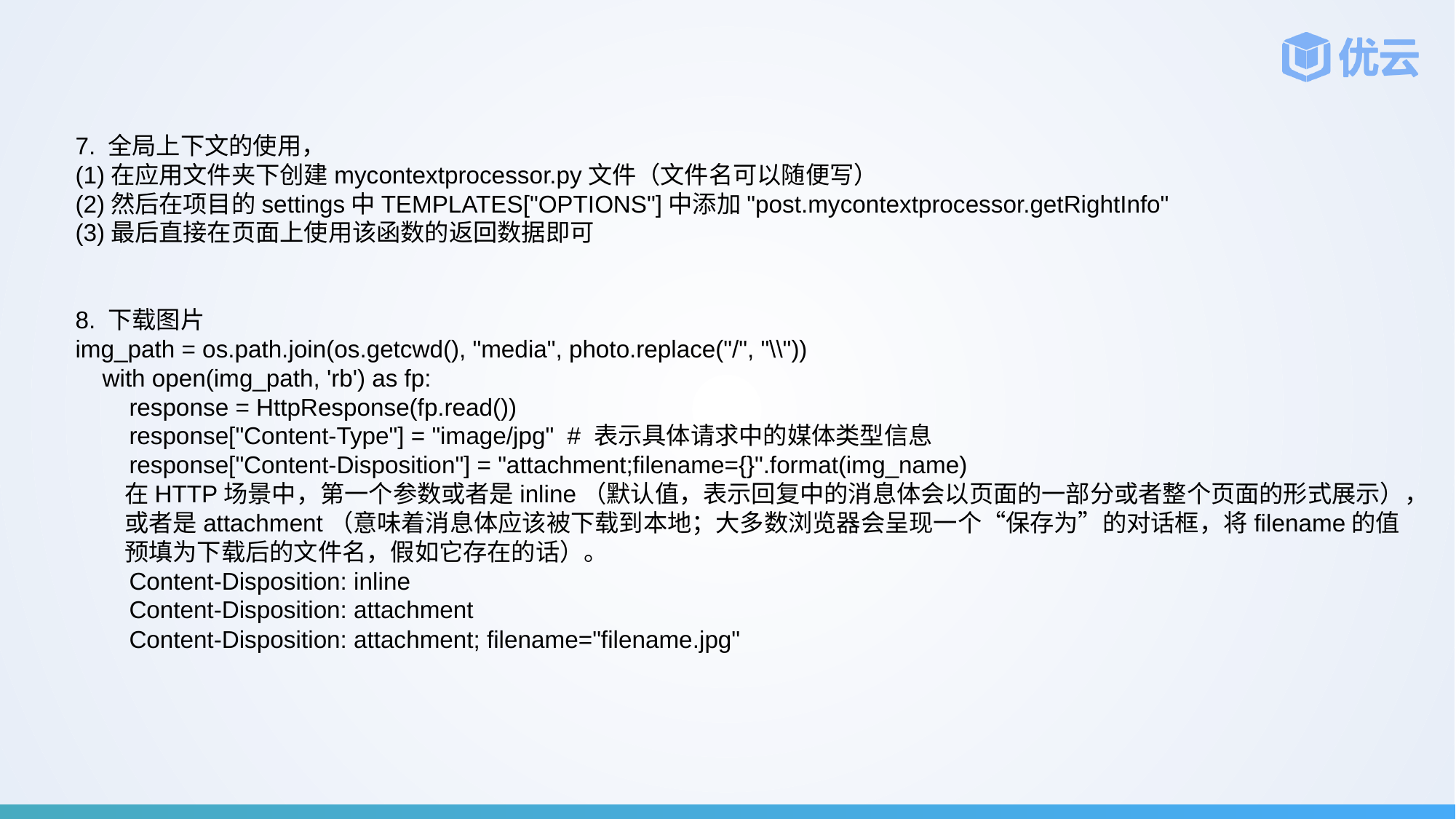

7. 全局上下文的使用，
(1)在应用文件夹下创建mycontextprocessor.py文件（文件名可以随便写）
(2)然后在项目的settings中TEMPLATES["OPTIONS"]中添加"post.mycontextprocessor.getRightInfo"
(3)最后直接在页面上使用该函数的返回数据即可

8. 下载图片
img_path = os.path.join(os.getcwd(), "media", photo.replace("/", "\\"))
    with open(img_path, 'rb') as fp:
        response = HttpResponse(fp.read())
        response["Content-Type"] = "image/jpg"  # 表示具体请求中的媒体类型信息
        response["Content-Disposition"] = "attachment;filename={}".format(img_name)
        在HTTP场景中，第一个参数或者是inline（默认值，表示回复中的消息体会以页面的一部分或者整个页面的形式展示），
        或者是attachment（意味着消息体应该被下载到本地；大多数浏览器会呈现一个“保存为”的对话框，将filename的值
        预填为下载后的文件名，假如它存在的话）。
        Content-Disposition: inline
        Content-Disposition: attachment
        Content-Disposition: attachment; filename="filename.jpg"